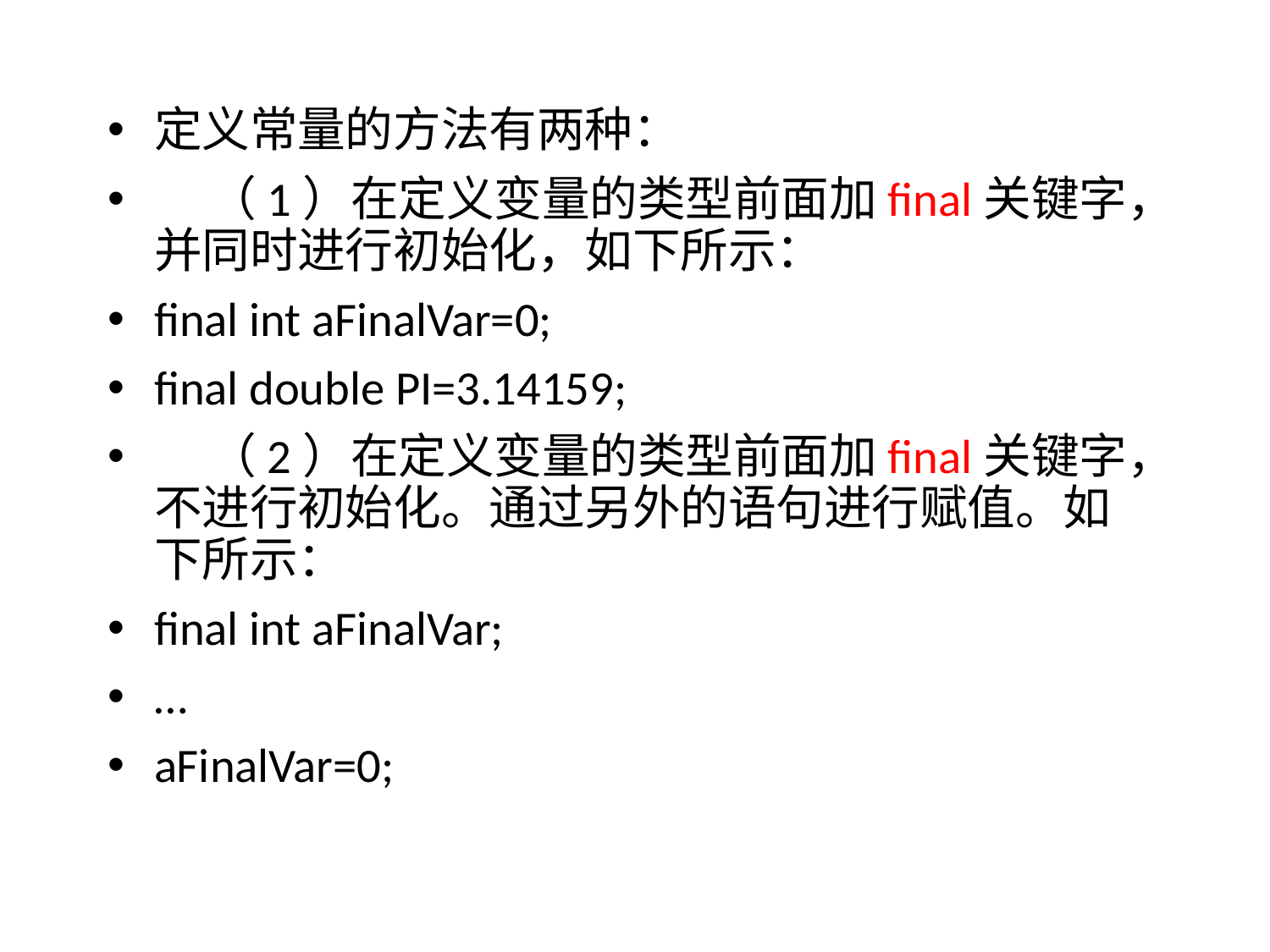

常量的定义
定义常量的方法有两种：
    （1）在定义变量的类型前面加final关键字，并同时进行初始化，如下所示：
final int aFinalVar=0;
final double PI=3.14159;
    （2）在定义变量的类型前面加final关键字，不进行初始化。通过另外的语句进行赋值。如下所示：
final int aFinalVar;
…
aFinalVar=0;